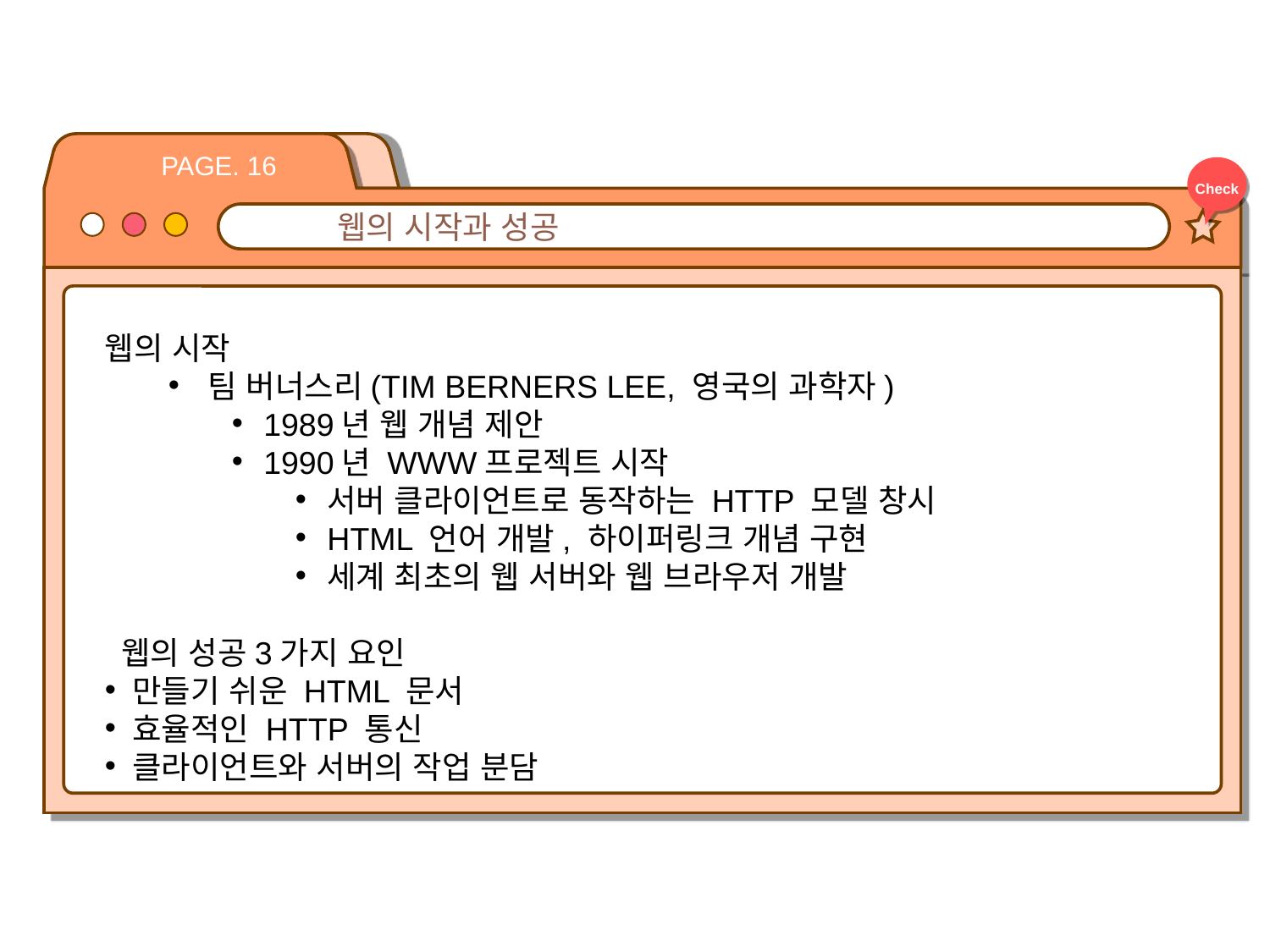

PAGE. 16
Check
🖥️ 웹의 시작과 성공

웹의 시작
팀 버너스리(TIM BERNERS LEE, 영국의 과학자)
1989년 웹 개념 제안
1990년 WWW프로젝트 시작
서버 클라이언트로 동작하는 HTTP 모델 창시
HTML 언어 개발, 하이퍼링크 개념 구현
세계 최초의 웹 서버와 웹 브라우저 개발

 웹의 성공3가지 요인
 만들기 쉬운 HTML 문서
 효율적인 HTTP 통신
 클라이언트와 서버의 작업 분담